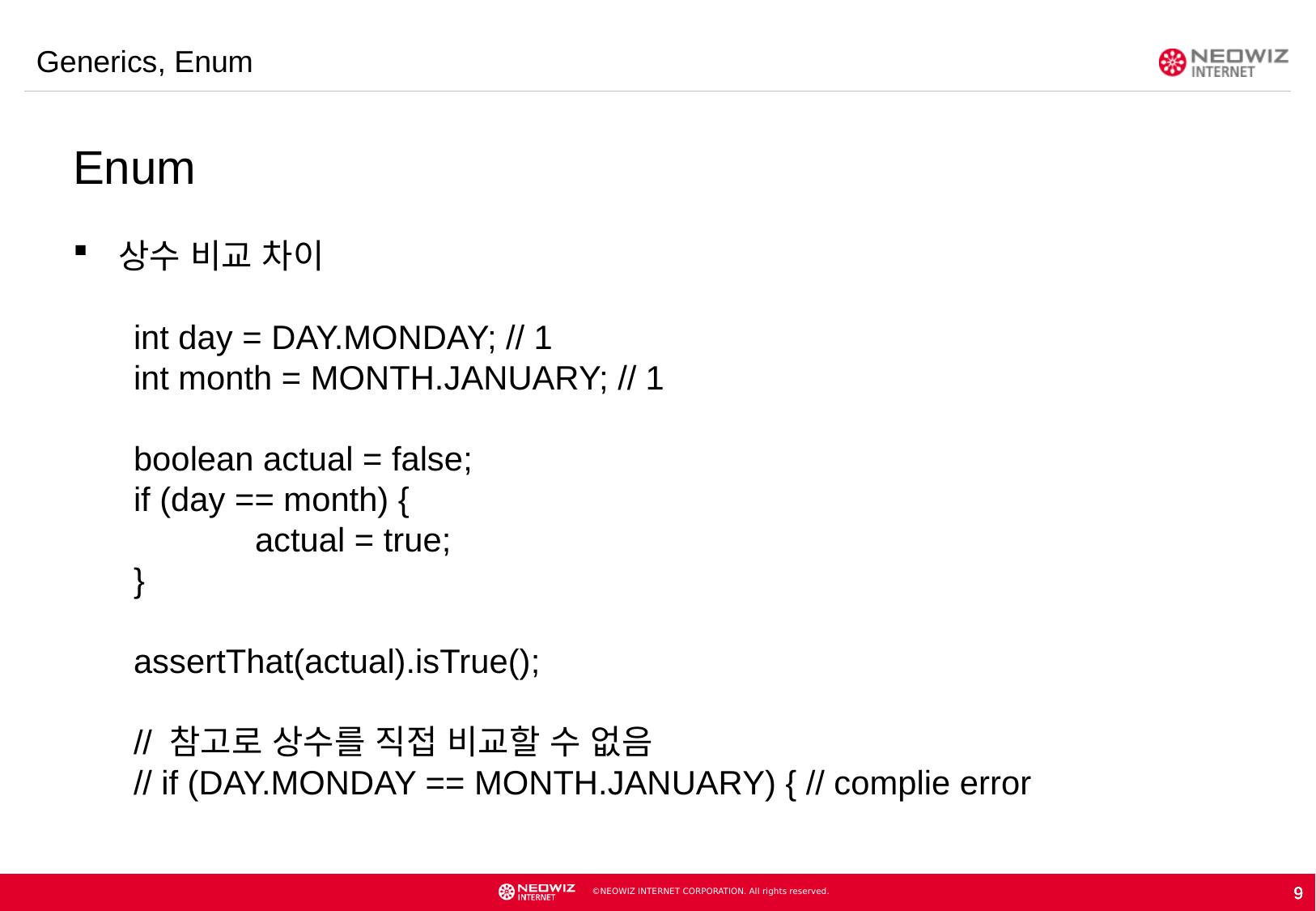

Generics, Enum

Enum

상수 비교 차이

int day = DAY.MONDAY; // 1
int month = MONTH.JANUARY; // 1

boolean actual = false;
if (day == month) {
	actual = true;
}

assertThat(actual).isTrue();

// 참고로 상수를 직접 비교할 수 없음
// if (DAY.MONDAY == MONTH.JANUARY) { // complie error

9
9
9
9
9
9